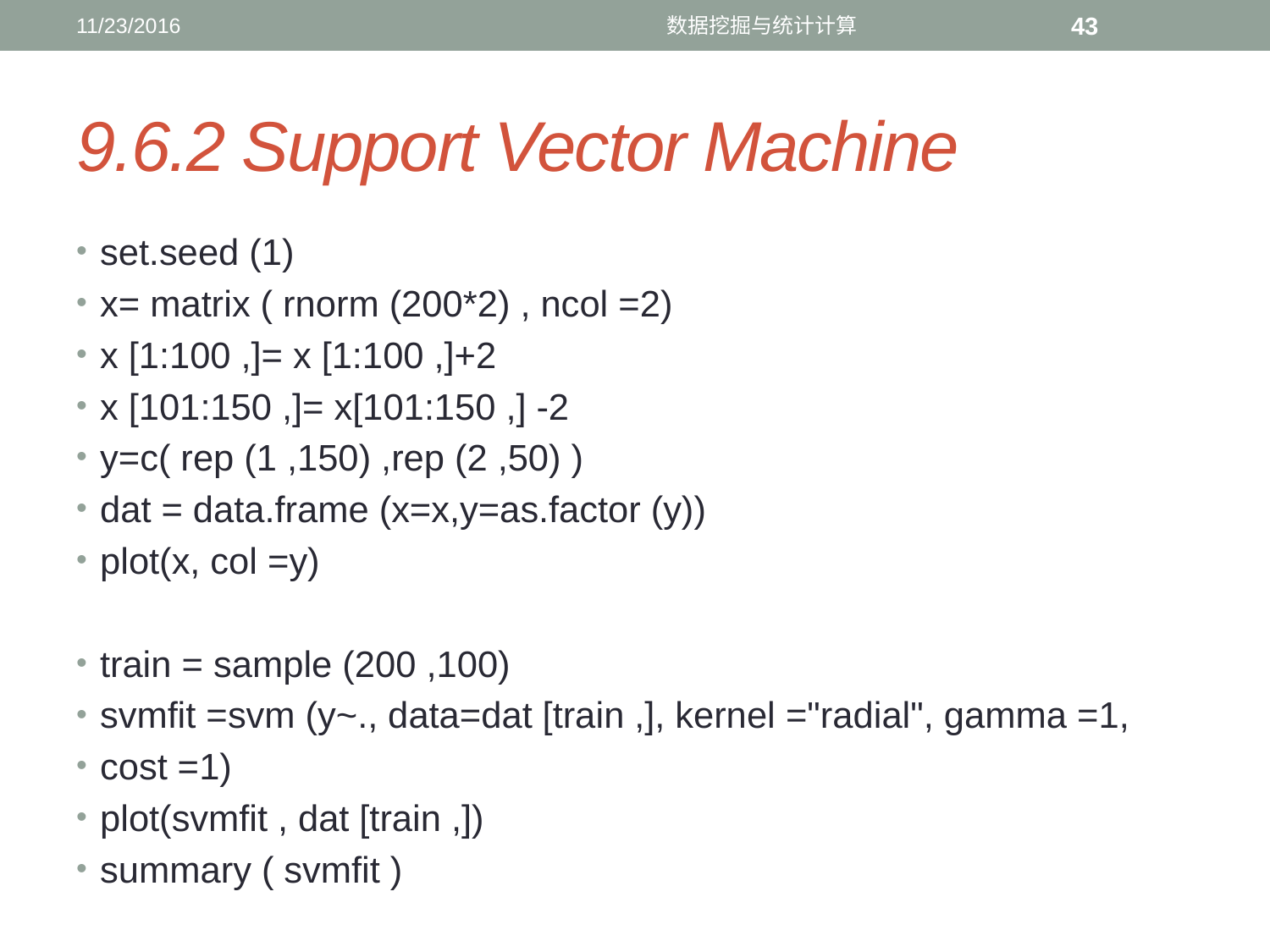

11/23/2016
数据挖掘与统计计算
43
# 9.6.2 Support Vector Machine
set.seed (1)
x= matrix ( rnorm (200*2) , ncol =2)
x [1:100 ,]= x [1:100 ,]+2
x [101:150 ,]= x[101:150 ,] -2
y=c( rep (1 ,150) ,rep (2 ,50) )
dat = data.frame (x=x,y=as.factor (y))
plot(x, col =y)

train = sample (200 ,100)
svmfit =svm (y~., data=dat [train ,], kernel ="radial", gamma =1,
cost =1)
plot(svmfit , dat [train ,])
summary ( svmfit )